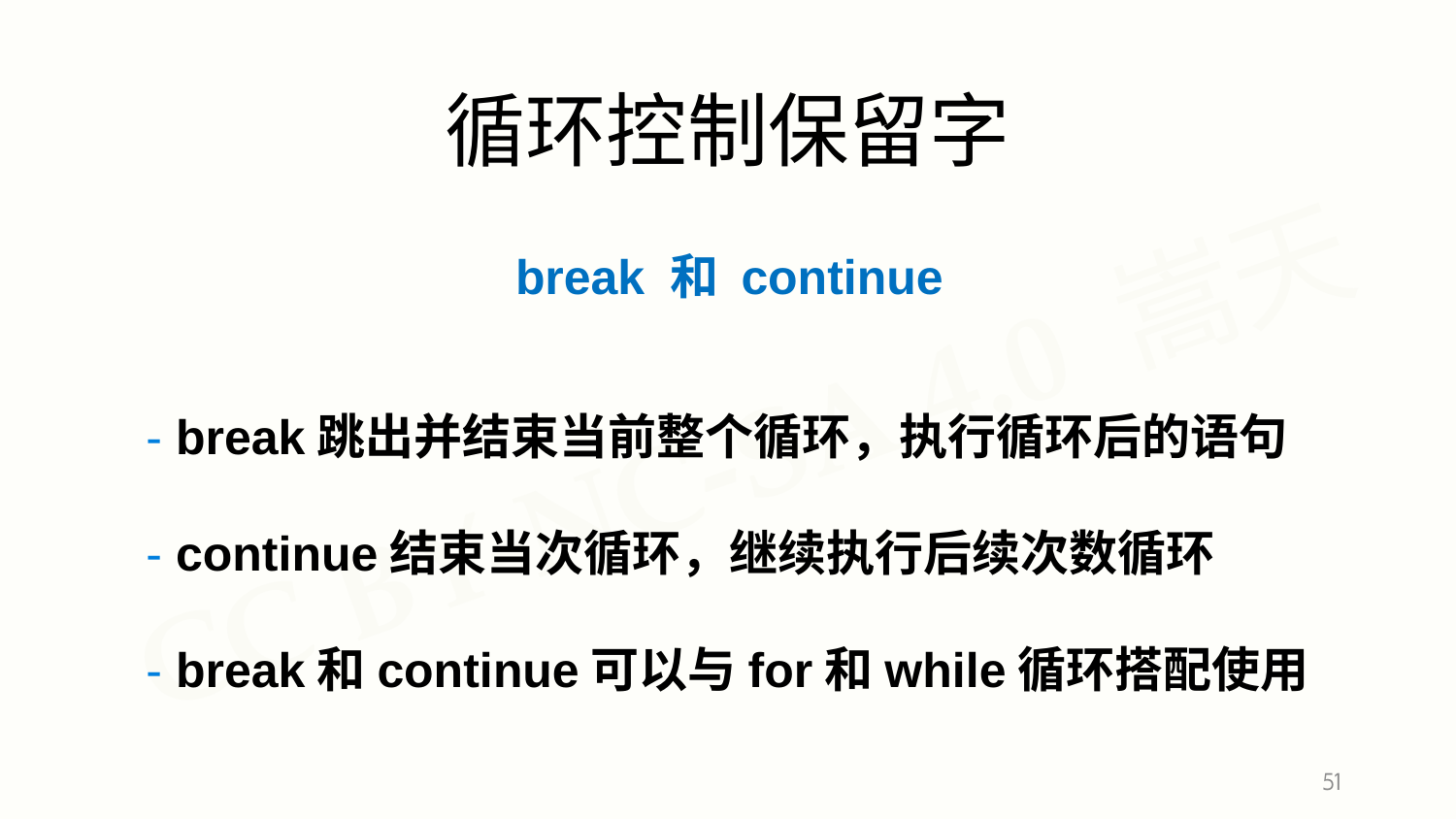

循环控制保留字
break 和 continue
- break跳出并结束当前整个循环，执行循环后的语句
- continue结束当次循环，继续执行后续次数循环
- break和continue可以与for和while循环搭配使用
51